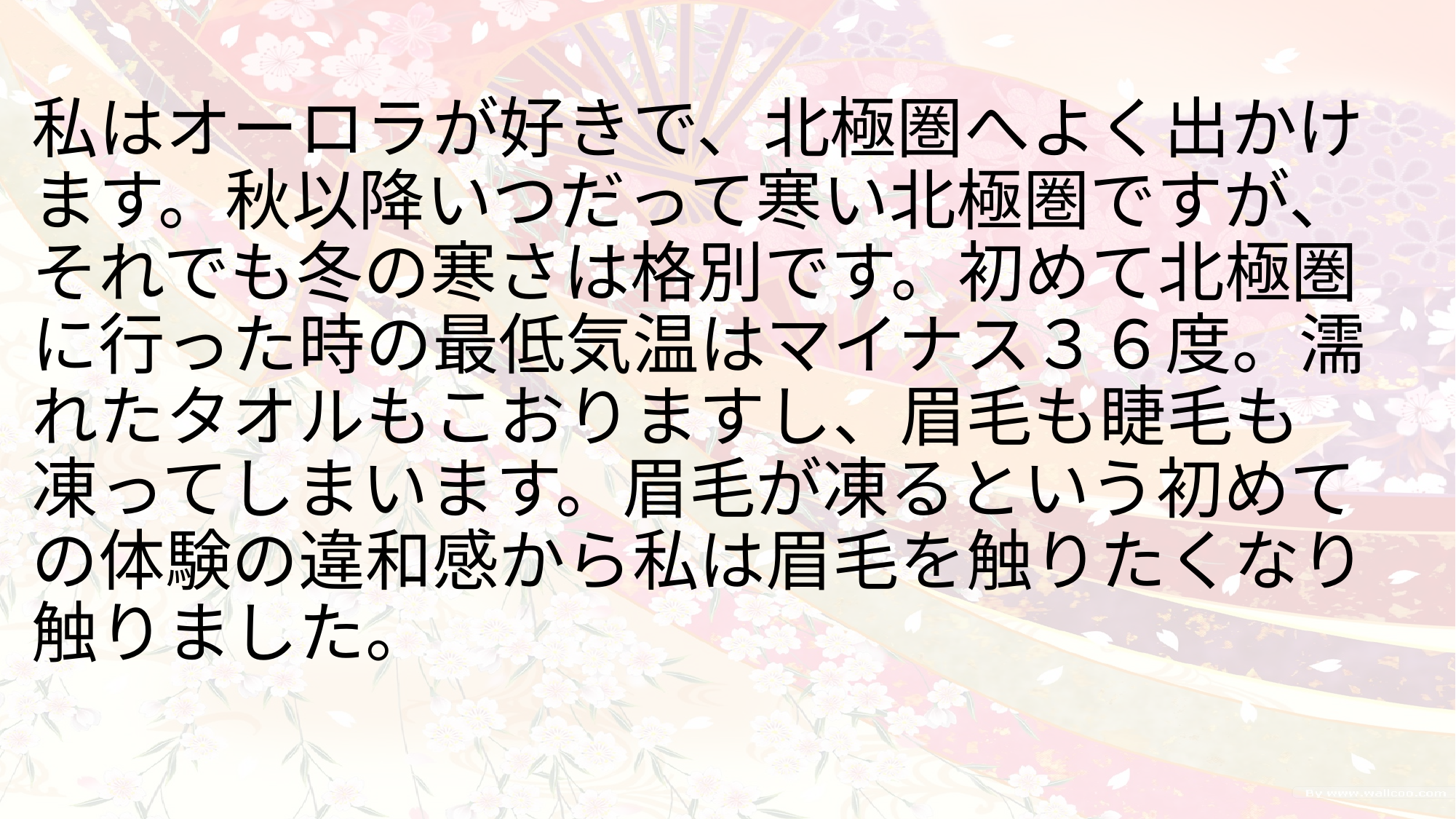

私はオーロラが好きで、北極圏へよく出かけます。秋以降いつだって寒い北極圏ですが、それでも冬の寒さは格別です。初めて北極圏に行った時の最低気温はマイナス３６度。濡れたタオルもこおりますし、眉毛も睫毛も凍ってしまいます。眉毛が凍るという初めての体験の違和感から私は眉毛を触りたくなり触りました。